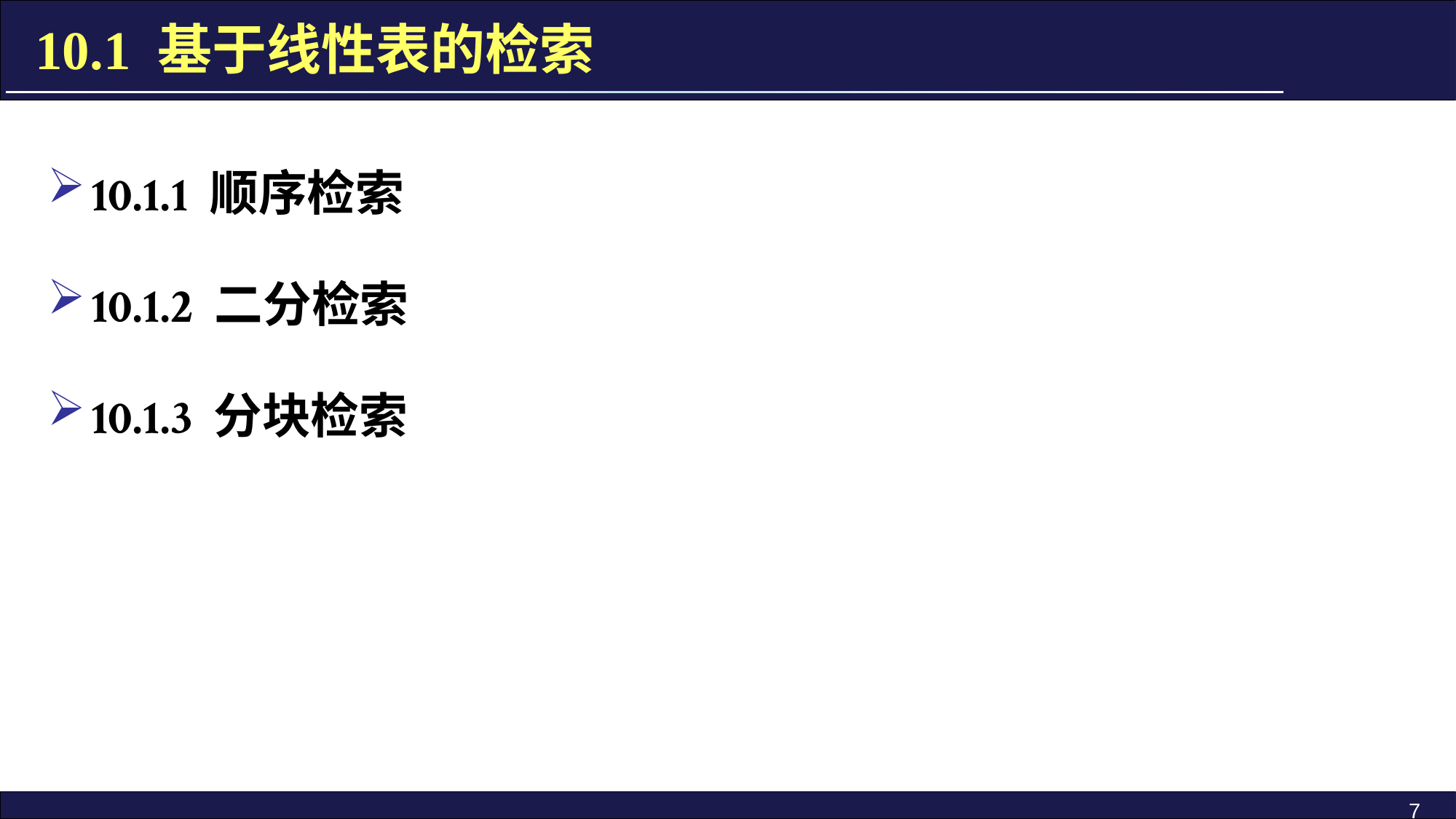

10.1 基于线性表的检索
10.1.1 顺序检索
10.1.2 二分检索
10.1.3 分块检索
7